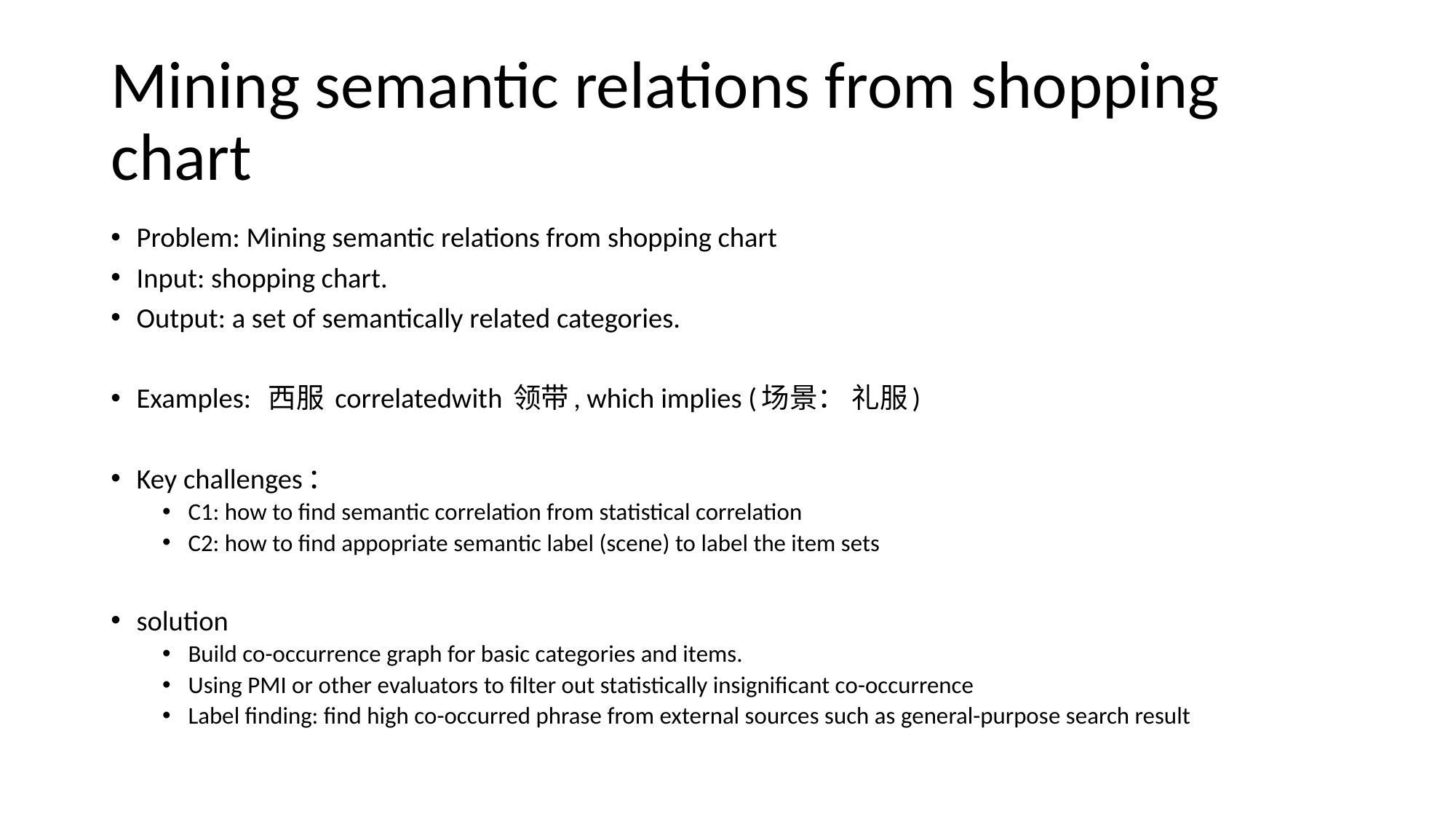

# Mining semantic relations from shopping chart
Problem: Mining semantic relations from shopping chart
Input: shopping chart.
Output: a set of semantically related categories.

Examples:  西服 correlatedwith 领带, which implies (场景： 礼服)

Key challenges：
C1: how to find semantic correlation from statistical correlation
C2: how to find appopriate semantic label (scene) to label the item sets

solution
Build co-occurrence graph for basic categories and items.
Using PMI or other evaluators to filter out statistically insignificant co-occurrence
Label finding: find high co-occurred phrase from external sources such as general-purpose search result